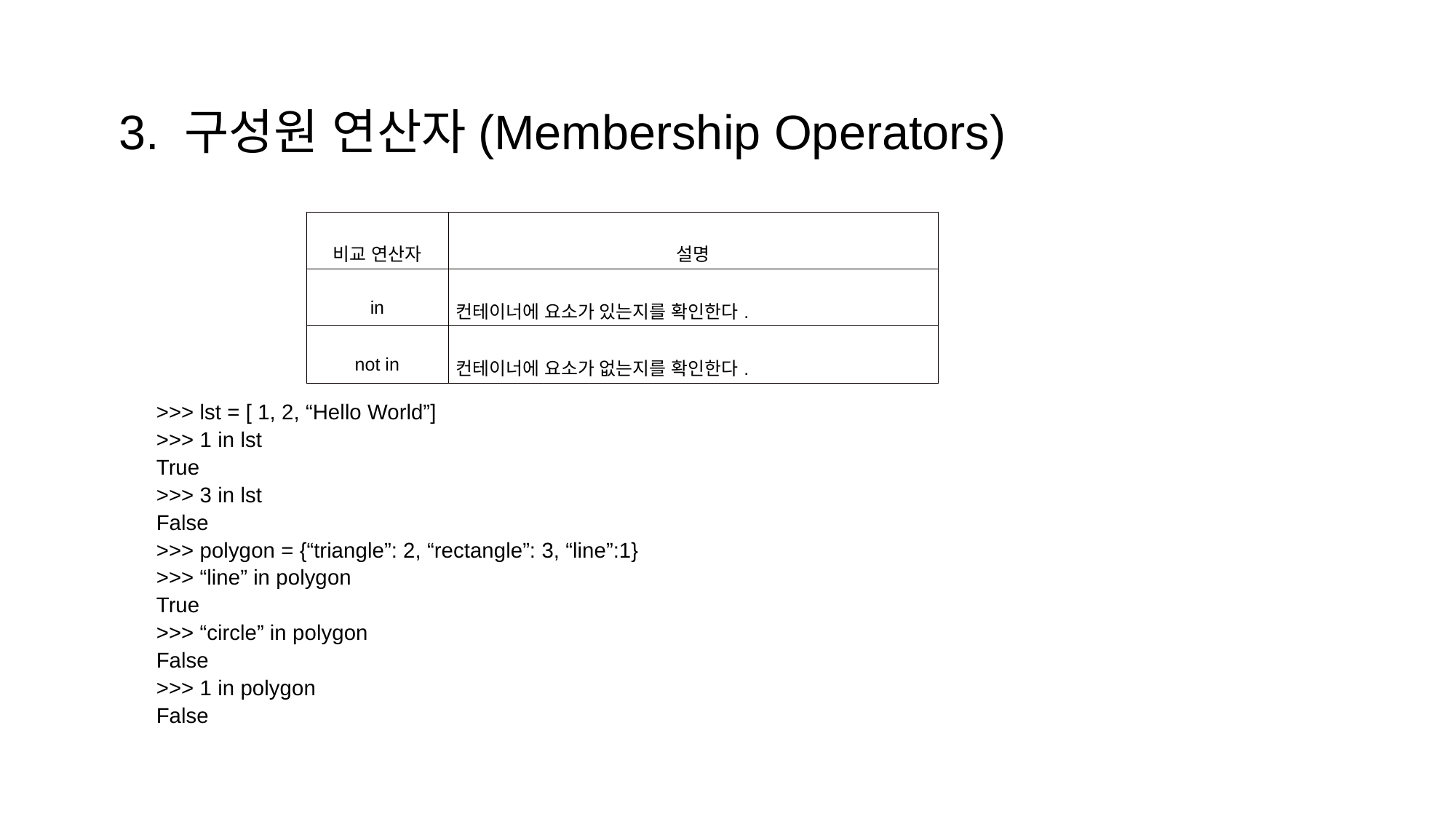

# 3. 구성원 연산자(Membership Operators)
| 비교 연산자 | 설명 |
| --- | --- |
| in | 컨테이너에 요소가 있는지를 확인한다. |
| not in | 컨테이너에 요소가 없는지를 확인한다. |

>>> lst = [ 1, 2, “Hello World”]
>>> 1 in lst
True
>>> 3 in lst
False
>>> polygon = {“triangle”: 2, “rectangle”: 3, “line”:1}
>>> “line” in polygon
True
>>> “circle” in polygon
False
>>> 1 in polygon
False